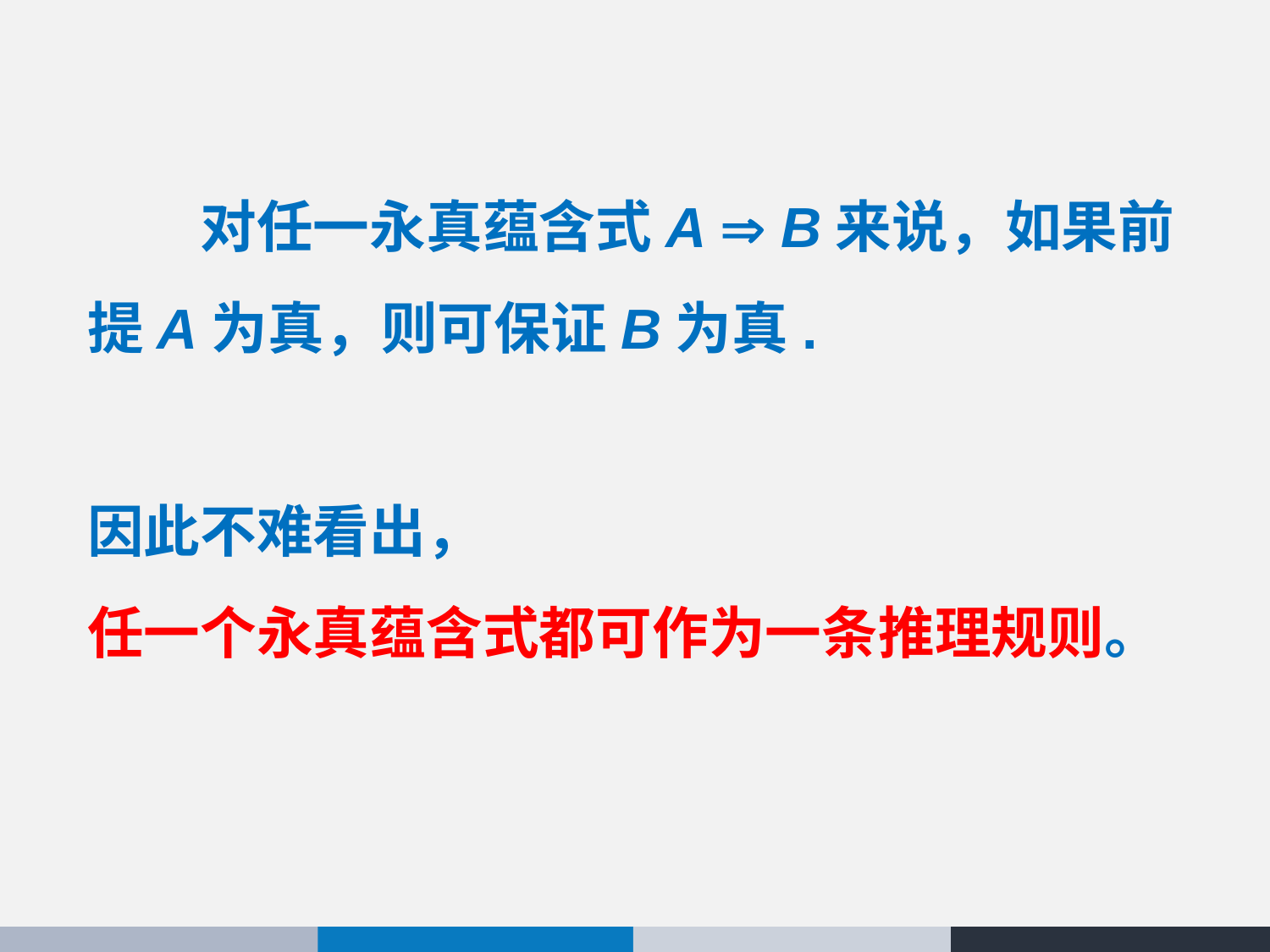

# 对任一永真蕴含式A ⇒ B来说，如果前提A为真，则可保证B为真. 因此不难看出， 任一个永真蕴含式都可作为一条推理规则。